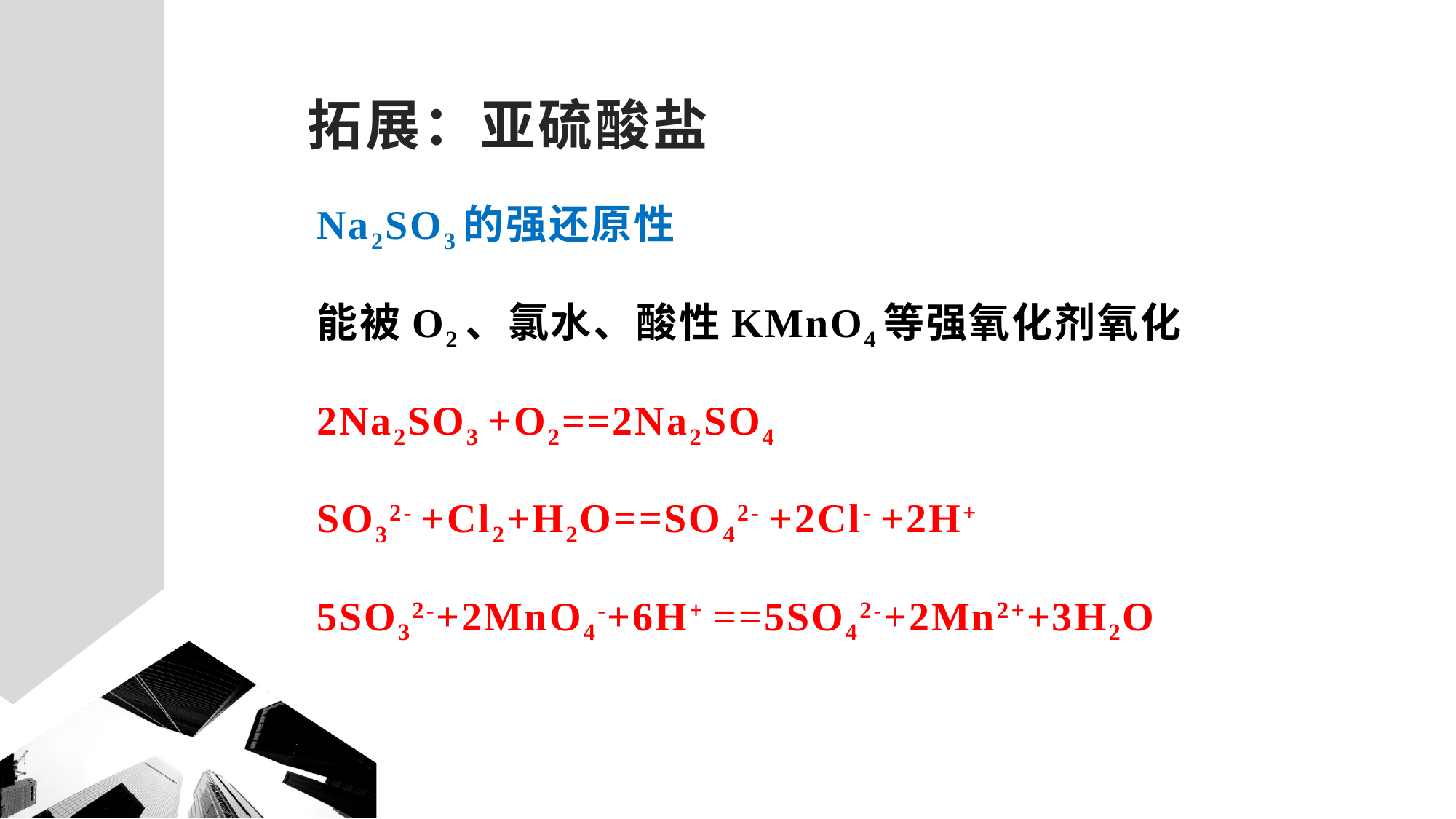

# 拓展：亚硫酸盐
Na2SO3的强还原性
能被O2、氯水、酸性KMnO4等强氧化剂氧化
2Na2SO3 +O2==2Na2SO4
SO32- +Cl2+H2O==SO42- +2Cl- +2H+
5SO32-+2MnO4-+6H+ ==5SO42-+2Mn2++3H2O